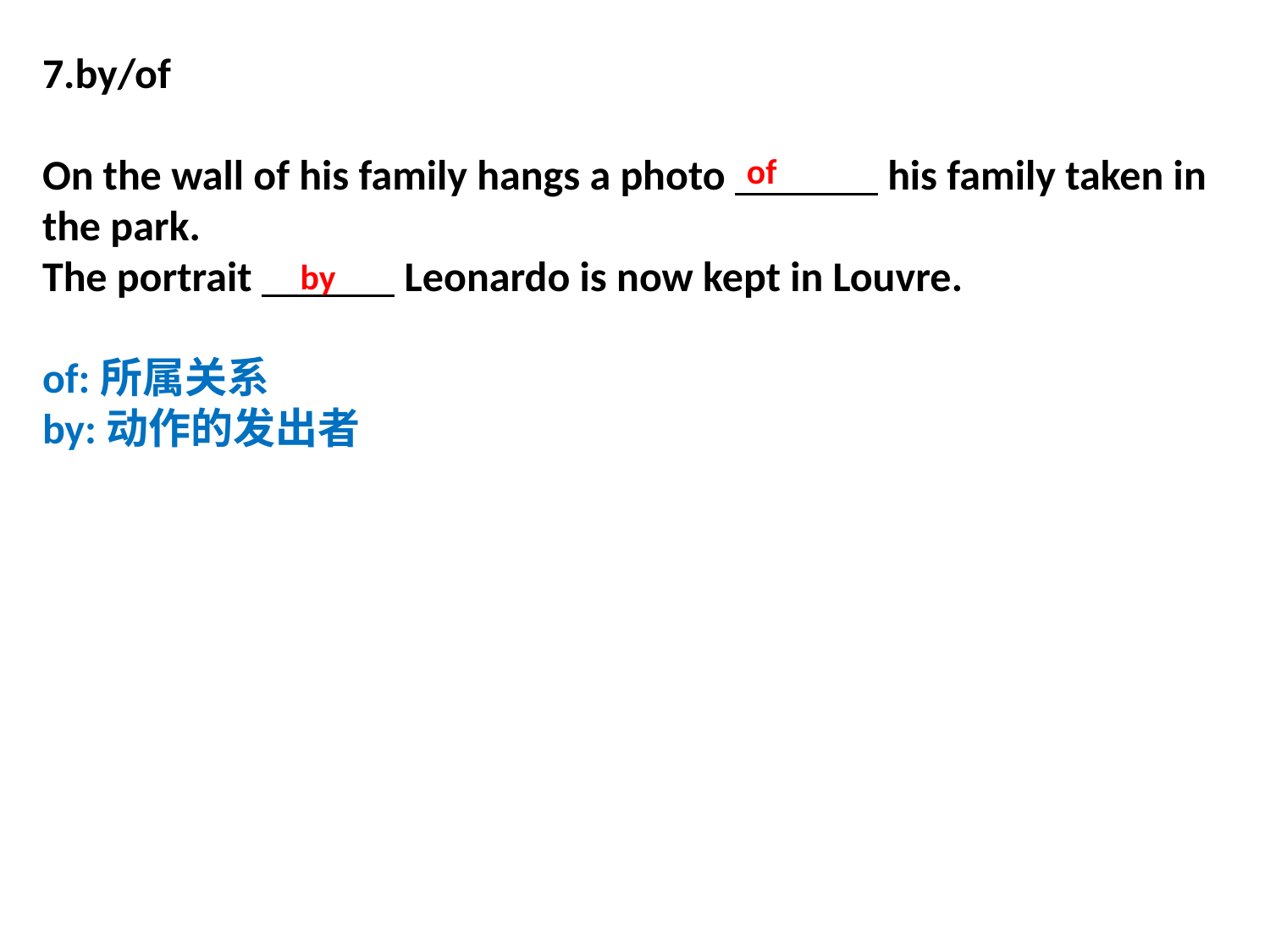

7.by/of

On the wall of his family hangs a photo                 his family taken in the park.
The portrait                Leonardo is now kept in Louvre.

of:所属关系
by:动作的发出者
of
by